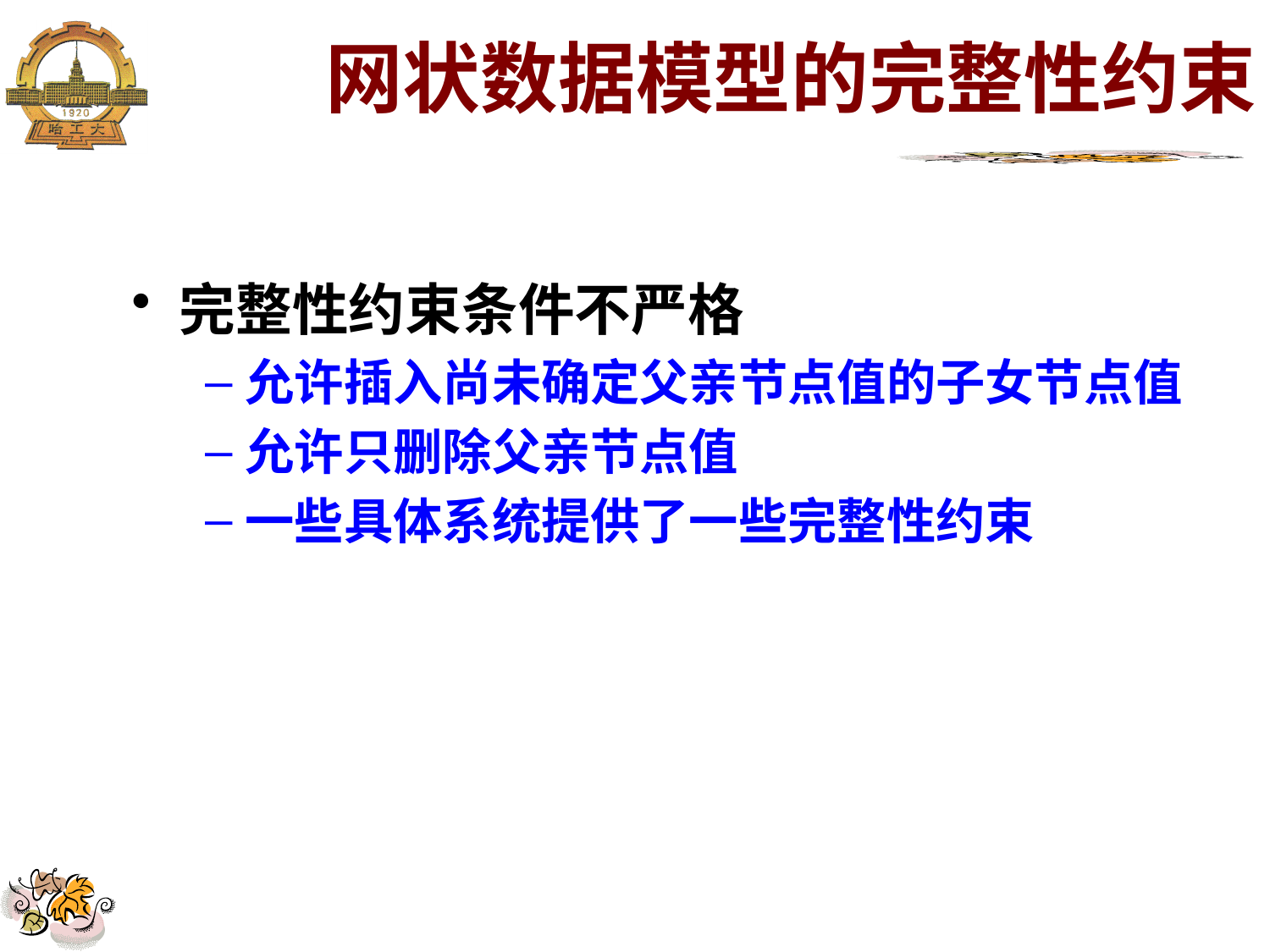

网状数据模型的完整性约束
完整性约束条件不严格
允许插入尚未确定父亲节点值的子女节点值
允许只删除父亲节点值
一些具体系统提供了一些完整性约束